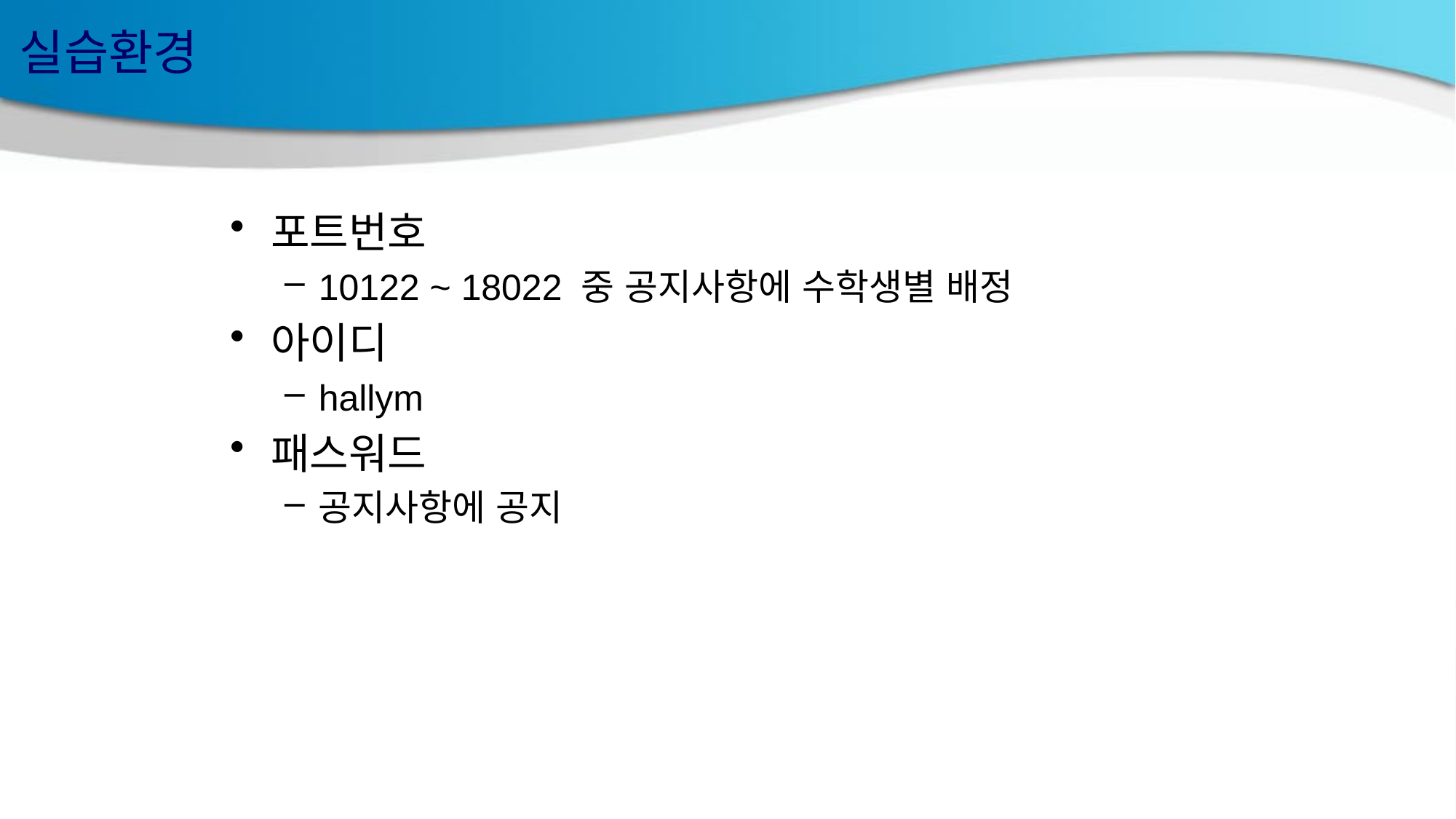

# 실습환경
포트번호
10122 ~ 18022 중 공지사항에 수학생별 배정
아이디
hallym
패스워드
공지사항에 공지